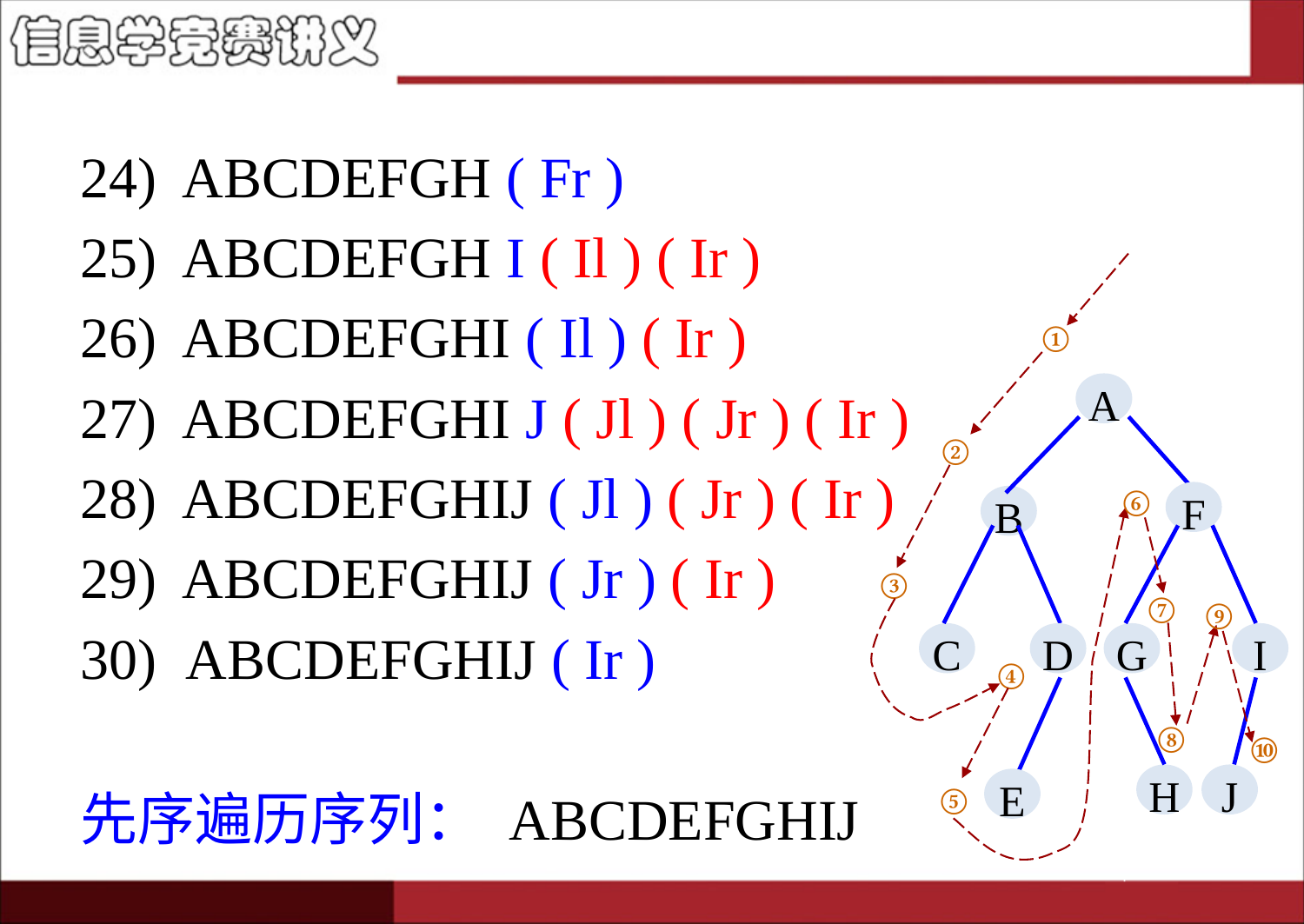

#
24)  ABCDEFGH ( Fr )
25)  ABCDEFGH I ( Il ) ( Ir )
26)  ABCDEFGHI ( Il ) ( Ir )
27)  ABCDEFGHI J ( Jl ) ( Jr ) ( Ir )
28)  ABCDEFGHIJ ( Jl ) ( Jr ) ( Ir )
29)  ABCDEFGHIJ ( Jr ) ( Ir )
30)  ABCDEFGHIJ ( Ir )

先序遍历序列： ABCDEFGHIJ

①

A

F
B

C
D
G
I

H
J
E
②

⑥

③
⑦
⑨

④

⑧
⑩
⑤